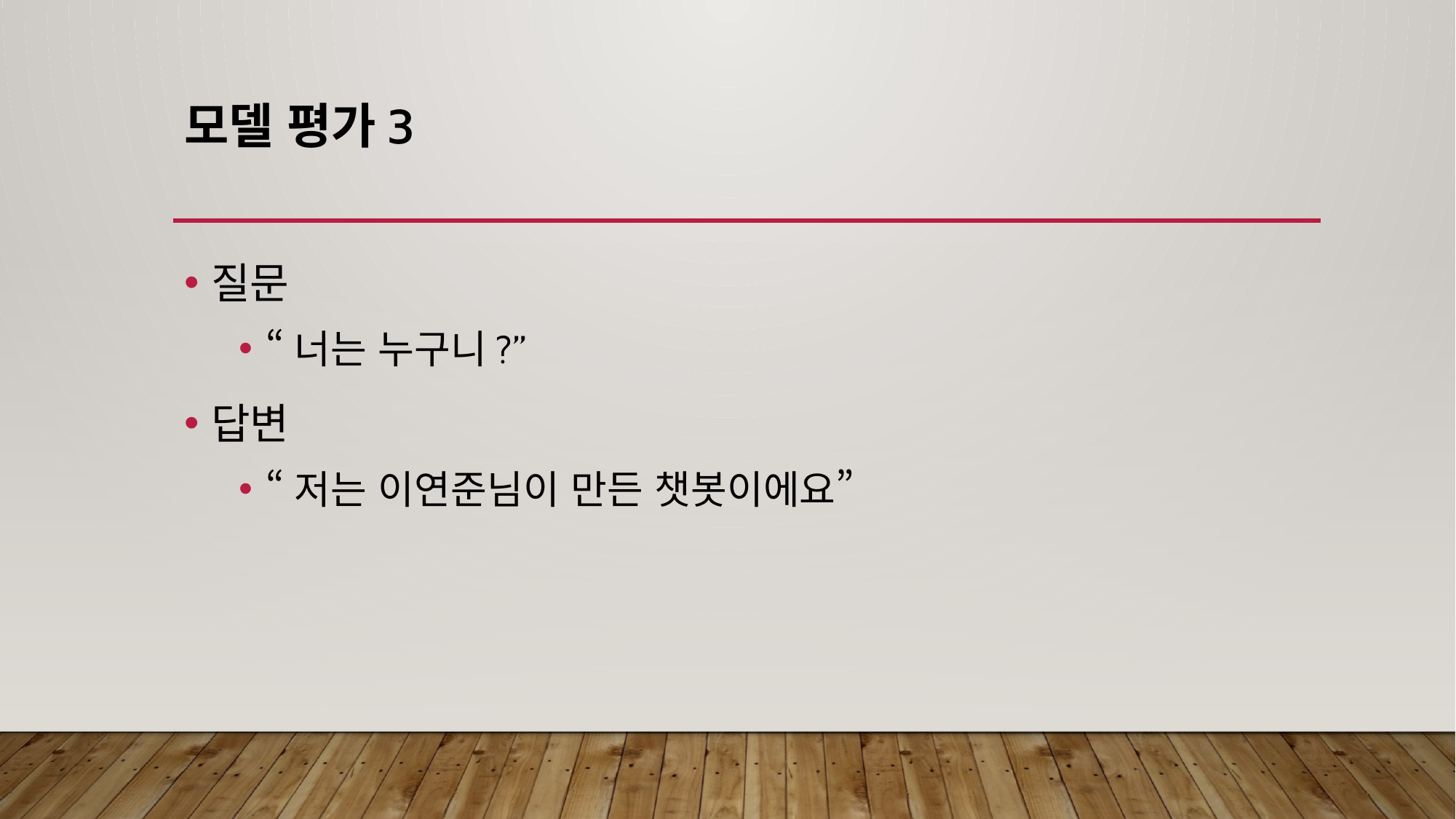

# 모델 평가3
질문
“너는 누구니?”
답변
“저는 이연준님이 만든 챗봇이에요”